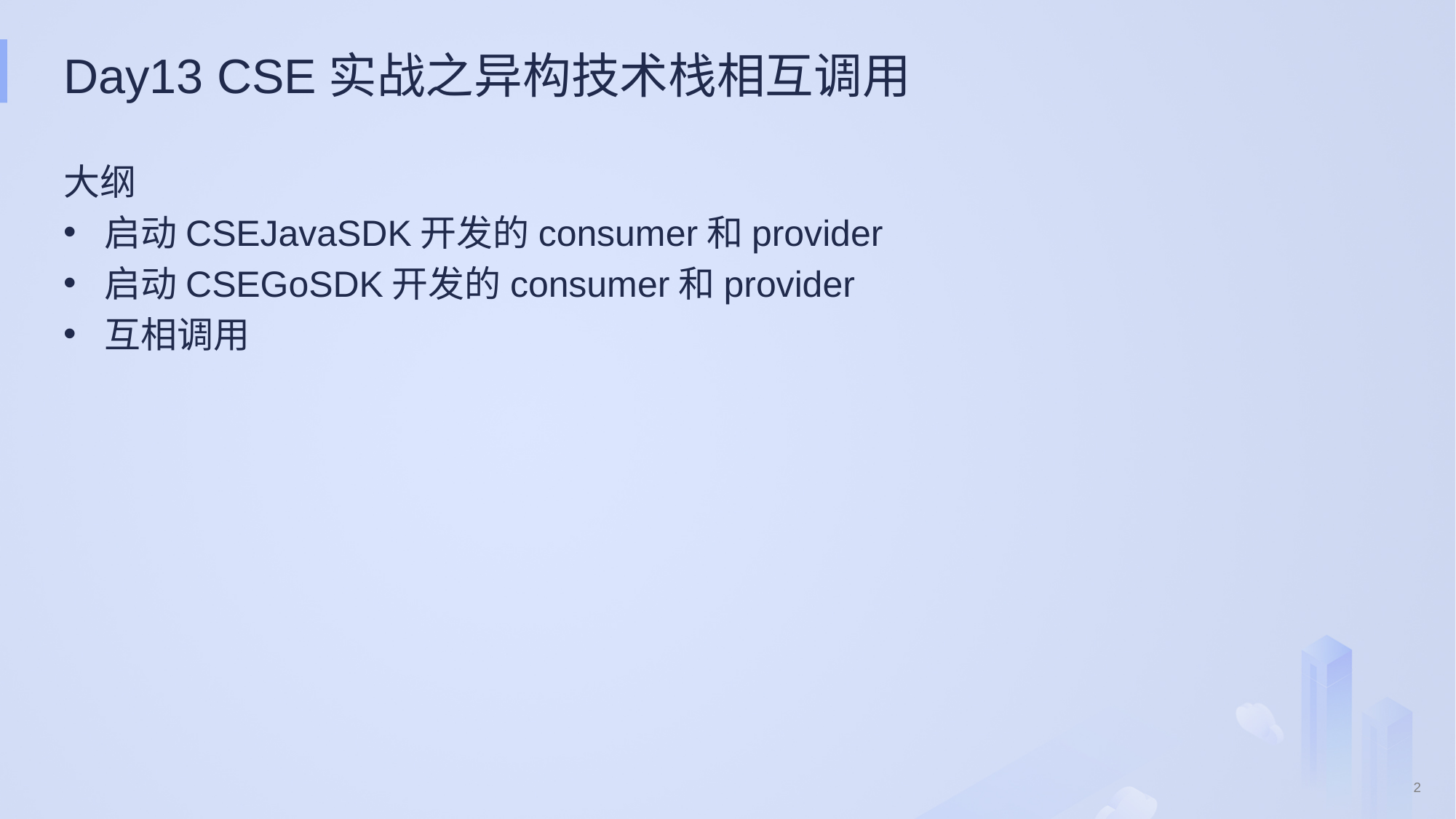

# Day13 CSE实战之异构技术栈相互调用
大纲
启动CSEJavaSDK开发的consumer和provider
启动CSEGoSDK开发的consumer和provider
互相调用